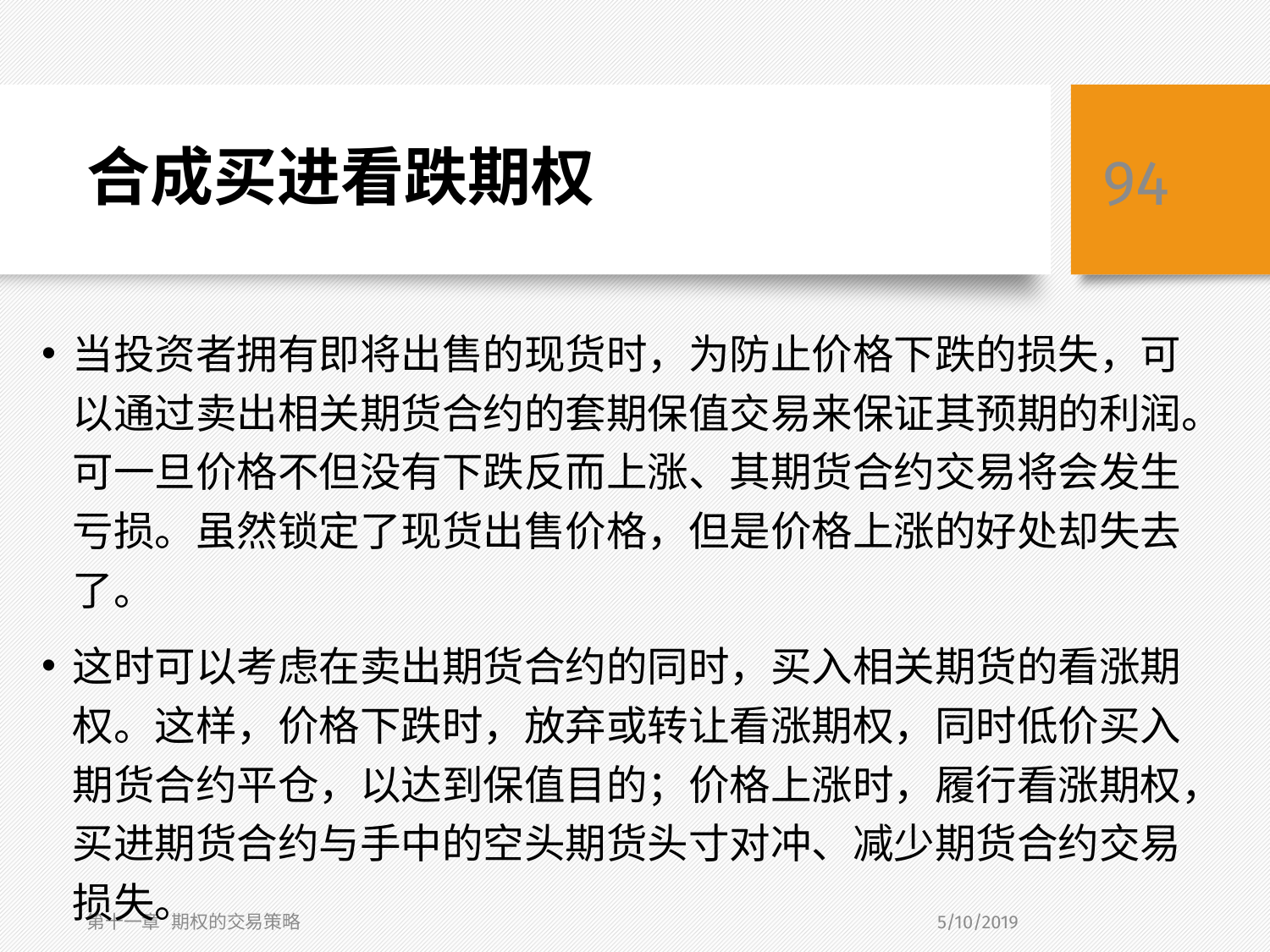

# 合成买进看跌期权
94
当投资者拥有即将出售的现货时，为防止价格下跌的损失，可以通过卖出相关期货合约的套期保值交易来保证其预期的利润。可一旦价格不但没有下跌反而上涨、其期货合约交易将会发生亏损。虽然锁定了现货出售价格，但是价格上涨的好处却失去了。
这时可以考虑在卖出期货合约的同时，买入相关期货的看涨期权。这样，价格下跌时，放弃或转让看涨期权，同时低价买入期货合约平仓，以达到保值目的；价格上涨时，履行看涨期权，买进期货合约与手中的空头期货头寸对冲、减少期货合约交易损失。
5/10/2019
第十一章  期权的交易策略